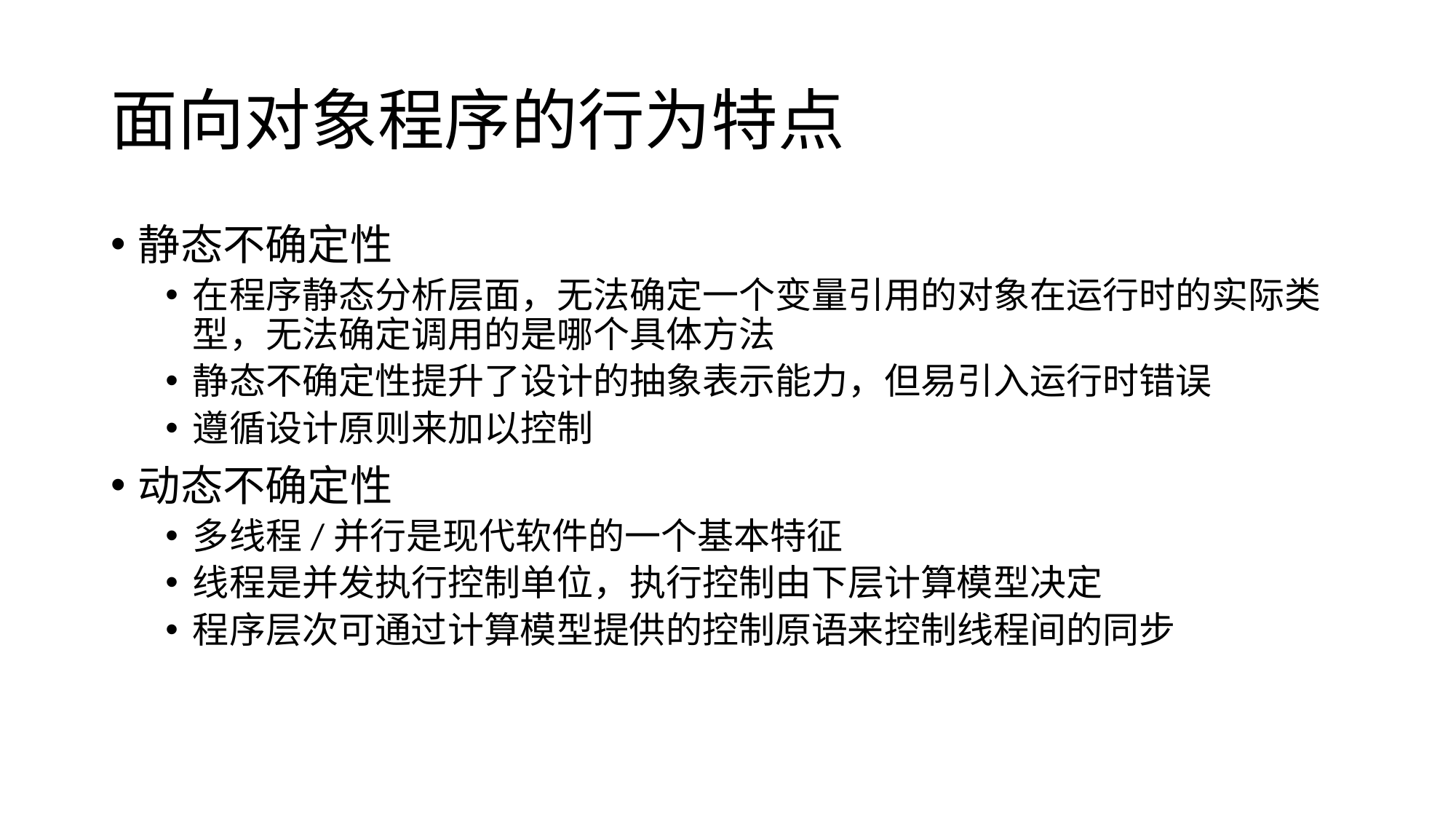

# 面向对象程序的行为特点
静态不确定性
在程序静态分析层面，无法确定一个变量引用的对象在运行时的实际类型，无法确定调用的是哪个具体方法
静态不确定性提升了设计的抽象表示能力，但易引入运行时错误
遵循设计原则来加以控制
动态不确定性
多线程/并行是现代软件的一个基本特征
线程是并发执行控制单位，执行控制由下层计算模型决定
程序层次可通过计算模型提供的控制原语来控制线程间的同步
10